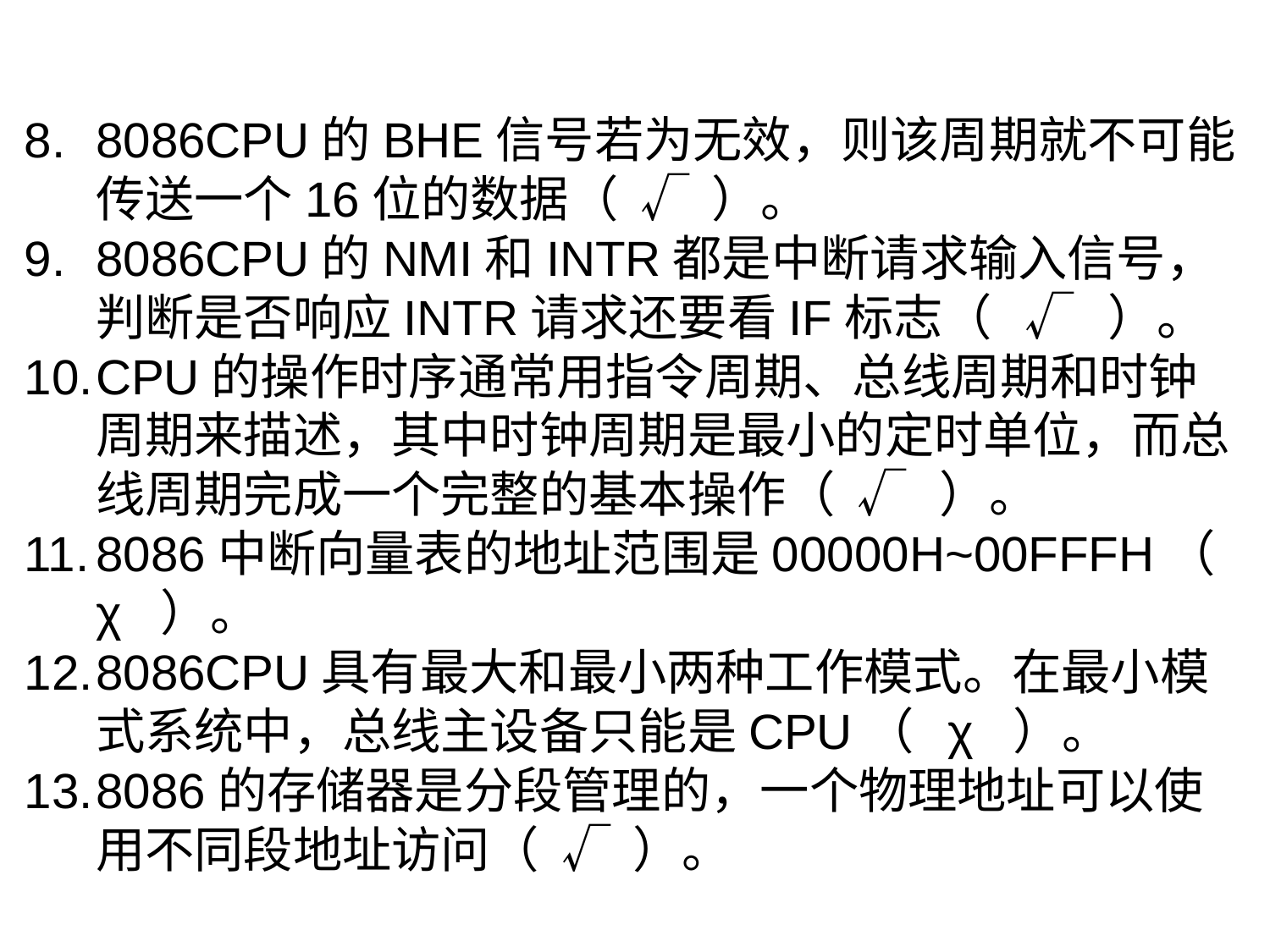

8086CPU的BHE信号若为无效，则该周期就不可能传送一个16位的数据（  √  ）。
8086CPU的NMI和INTR都是中断请求输入信号，判断是否响应INTR请求还要看IF标志（   √   ）。
CPU的操作时序通常用指令周期、总线周期和时钟周期来描述，其中时钟周期是最小的定时单位，而总线周期完成一个完整的基本操作（  √   ）。
8086中断向量表的地址范围是00000H~00FFFH（  χ  ）。
8086CPU具有最大和最小两种工作模式。在最小模式系统中，总线主设备只能是CPU（  χ  ）。
8086的存储器是分段管理的，一个物理地址可以使用不同段地址访问（  √  ）。